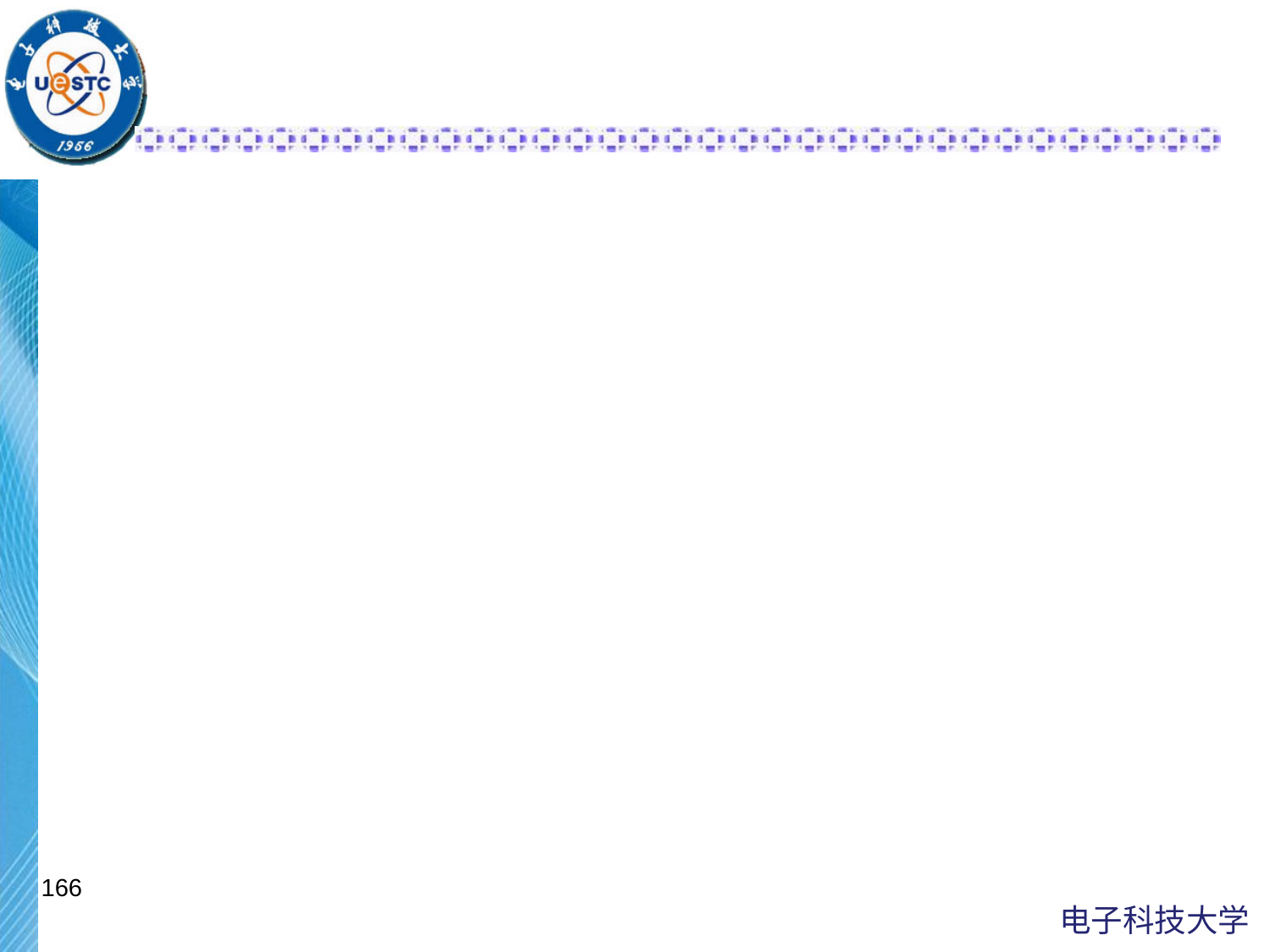

#
问：
    (1)P1提出资源请求Request（1，0，2）
    (2)P4提出资源请求Request（3，3，0）
    (3)P0提出资源请求Request（0，2，0）
    按照避免死锁的要求，系统能否满足上述资源请求？
166